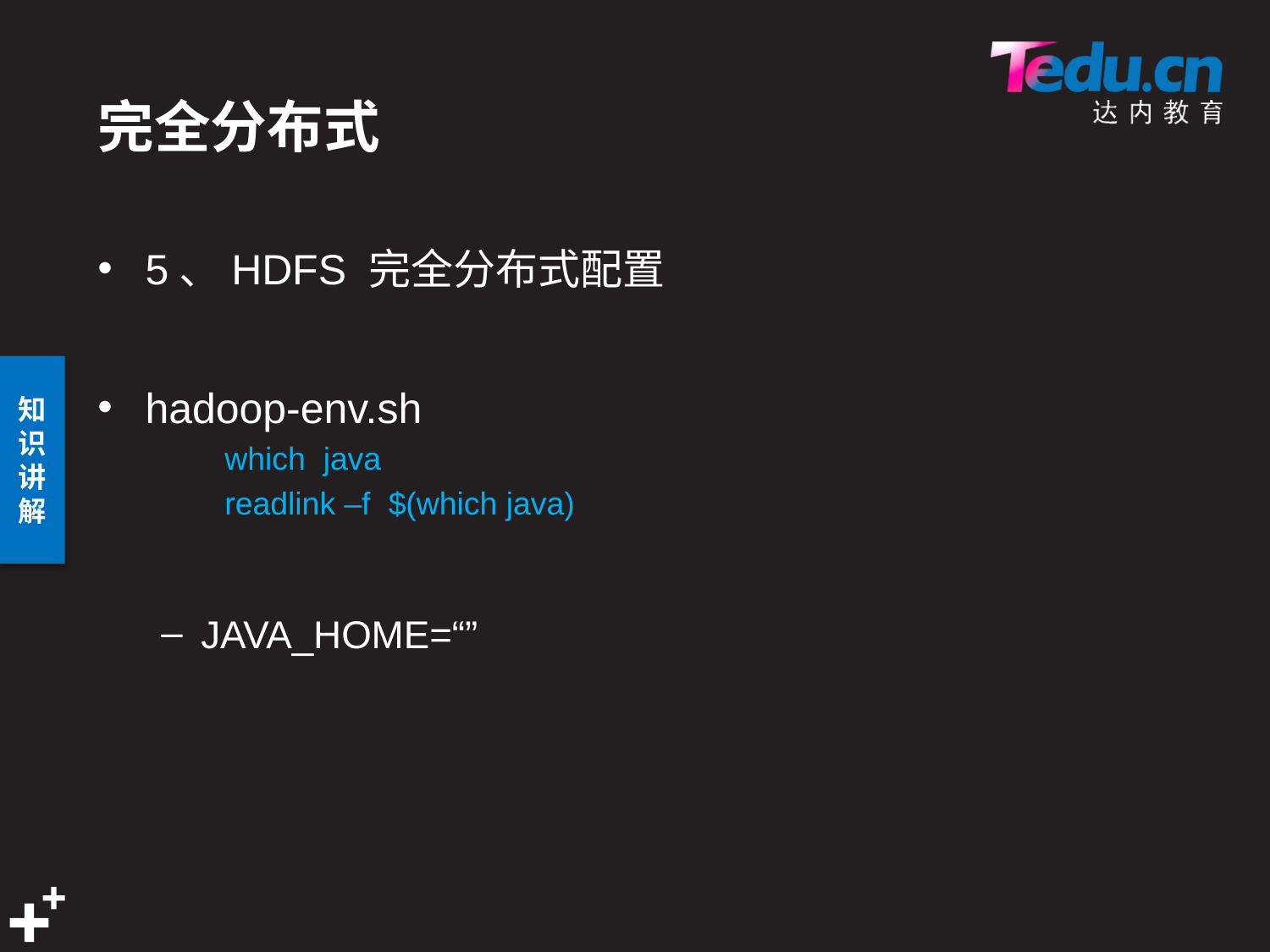

# 完全分布式
5、HDFS 完全分布式配置

hadoop-env.sh
which  java
readlink –f  $(which java)

JAVA_HOME=“”